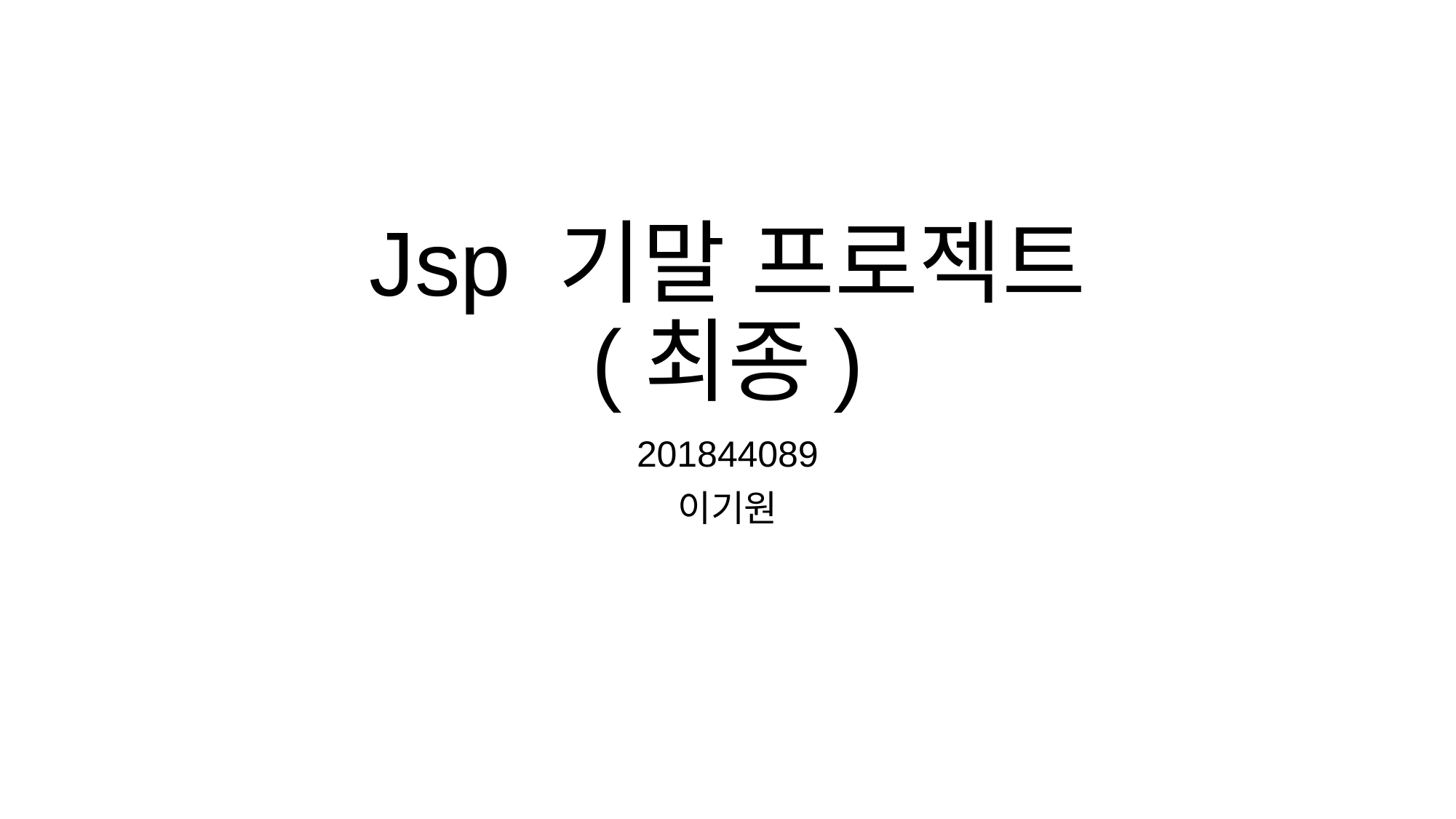

# Jsp 기말 프로젝트 (최종)
201844089
이기원